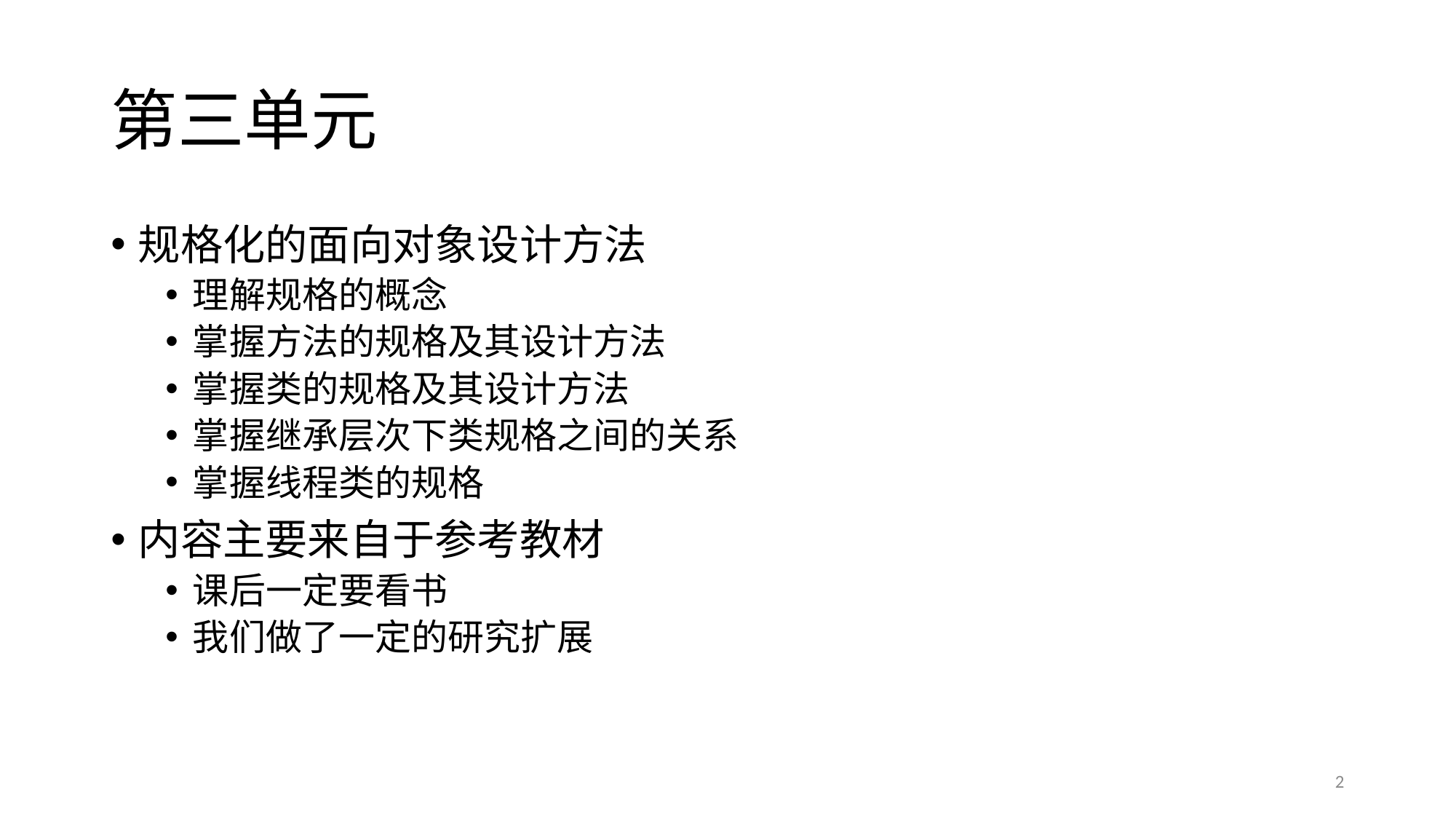

# 第三单元
规格化的面向对象设计方法
理解规格的概念
掌握方法的规格及其设计方法
掌握类的规格及其设计方法
掌握继承层次下类规格之间的关系
掌握线程类的规格
内容主要来自于参考教材
课后一定要看书
我们做了一定的研究扩展
2